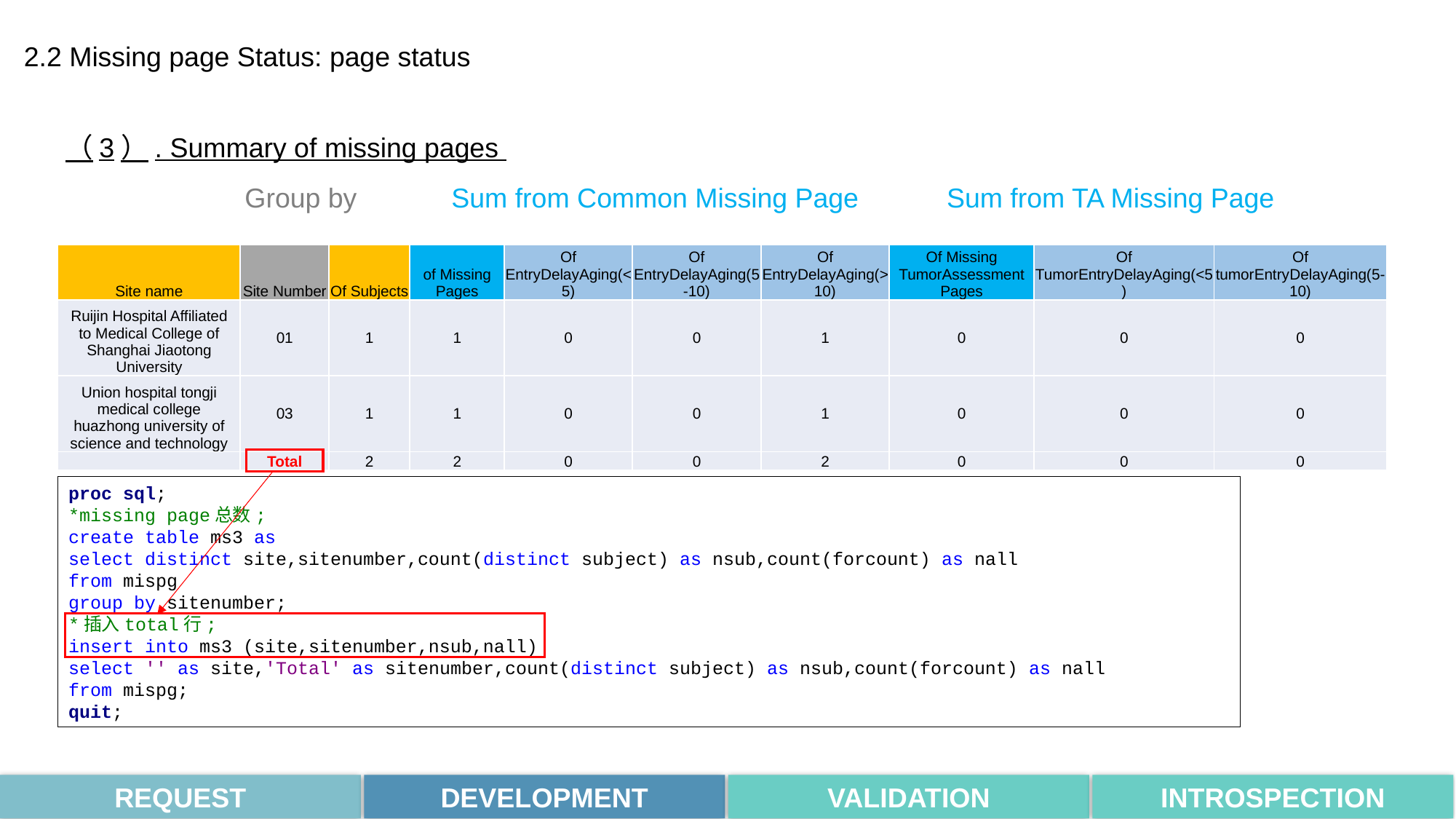

2.2 Missing page Status: page status
（3）. Summary of missing pages
Group by
Sum from Common Missing Page
Sum from TA Missing Page
| Site name | Site Number | Of Subjects | of Missing Pages | Of EntryDelayAging(<5) | Of EntryDelayAging(5-10) | Of EntryDelayAging(>10) | Of Missing TumorAssessment Pages | Of TumorEntryDelayAging(<5) | Of tumorEntryDelayAging(5-10) |
| --- | --- | --- | --- | --- | --- | --- | --- | --- | --- |
| Ruijin Hospital Affiliated to Medical College of Shanghai Jiaotong University | 01 | 1 | 1 | 0 | 0 | 1 | 0 | 0 | 0 |
| Union hospital tongji medical college huazhong university of science and technology | 03 | 1 | 1 | 0 | 0 | 1 | 0 | 0 | 0 |
|  | Total | 2 | 2 | 0 | 0 | 2 | 0 | 0 | 0 |

proc sql;
*missing page总数;
create table ms3 as
select distinct site,sitenumber,count(distinct subject) as nsub,count(forcount) as nall
from mispg
group by sitenumber;
*插入total行;
insert into ms3 (site,sitenumber,nsub,nall)
select '' as site,'Total' as sitenumber,count(distinct subject) as nsub,count(forcount) as nall
from mispg;
quit;

REQUEST
DEVELOPMENT
VALIDATION
INTROSPECTION